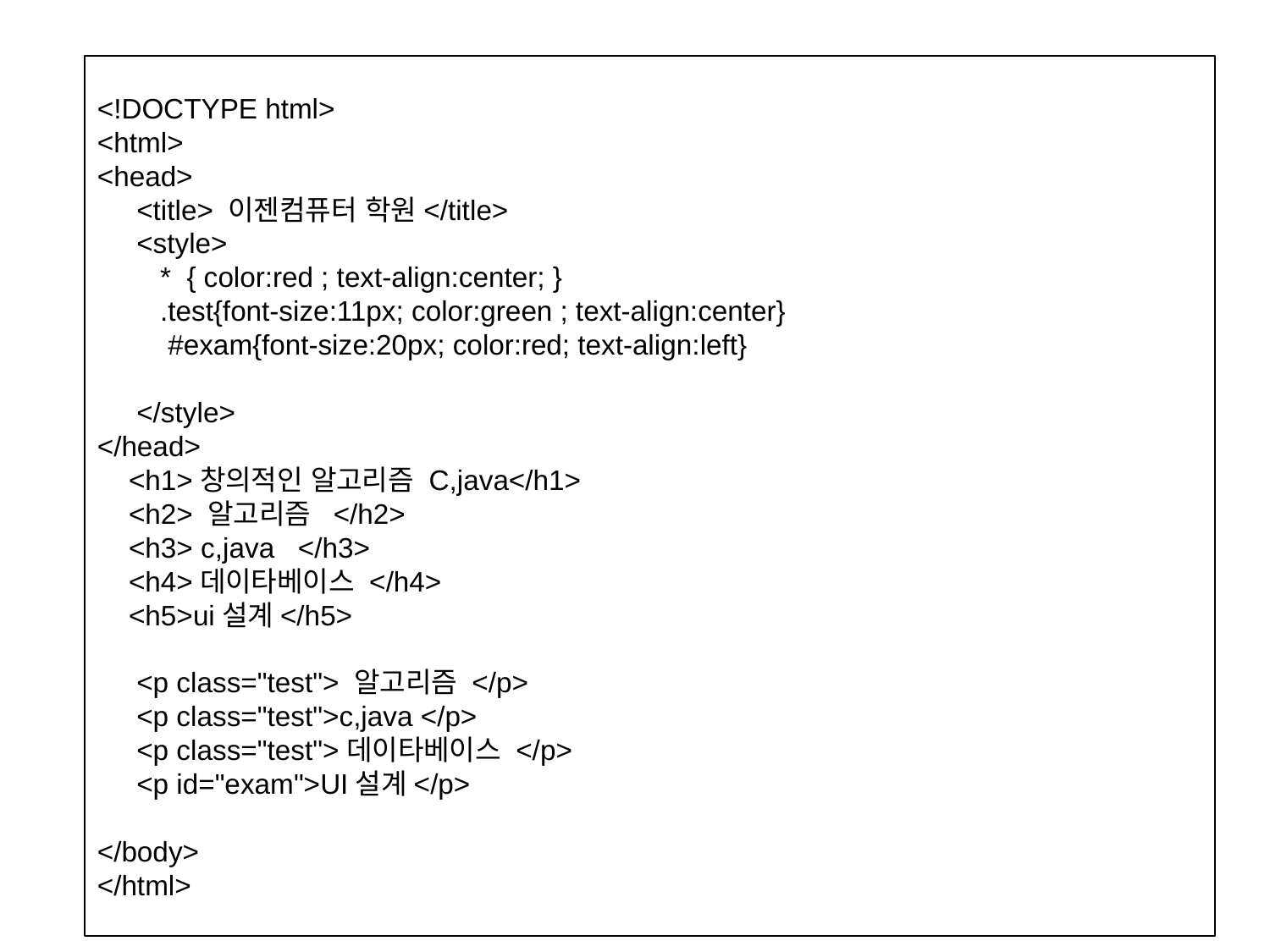

<!DOCTYPE html>
<html>
<head>
     <title> 이젠컴퓨터 학원</title>
     <style>
        *  { color:red ; text-align:center; }
        .test{font-size:11px; color:green ; text-align:center}
         #exam{font-size:20px; color:red; text-align:left}

     </style>
</head>
    <h1>창의적인 알고리즘 C,java</h1>
    <h2> 알고리즘  </h2>
    <h3> c,java   </h3>
    <h4>데이타베이스 </h4>
    <h5>ui설계</h5>

     <p class="test"> 알고리즘 </p>
     <p class="test">c,java </p>
     <p class="test">데이타베이스 </p>
     <p id="exam">UI설계</p>

</body>
</html>